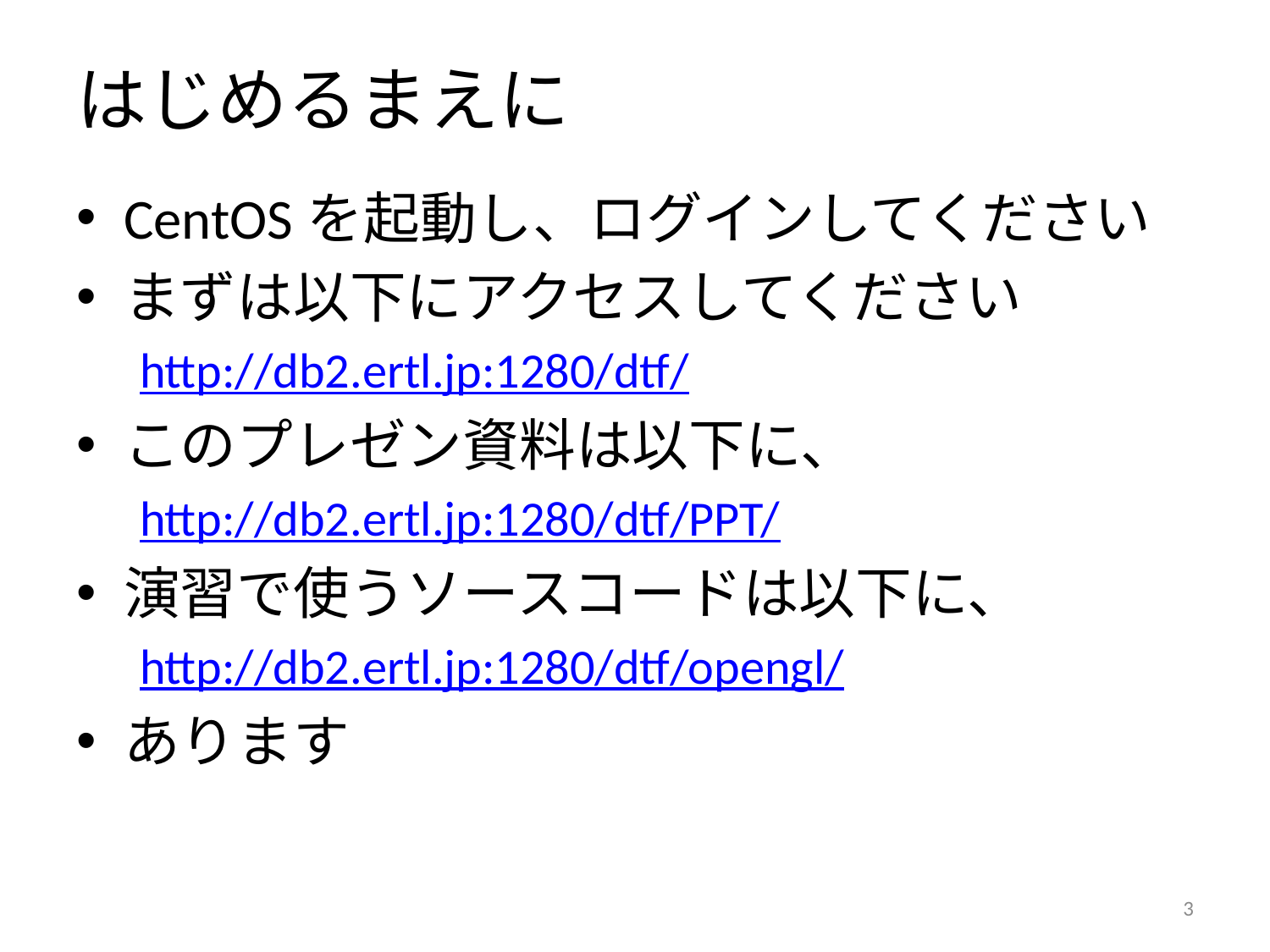

# はじめるまえに
CentOSを起動し、ログインしてください
まずは以下にアクセスしてください
http://db2.ertl.jp:1280/dtf/
このプレゼン資料は以下に、
http://db2.ertl.jp:1280/dtf/PPT/
演習で使うソースコードは以下に、
http://db2.ertl.jp:1280/dtf/opengl/
あります
3